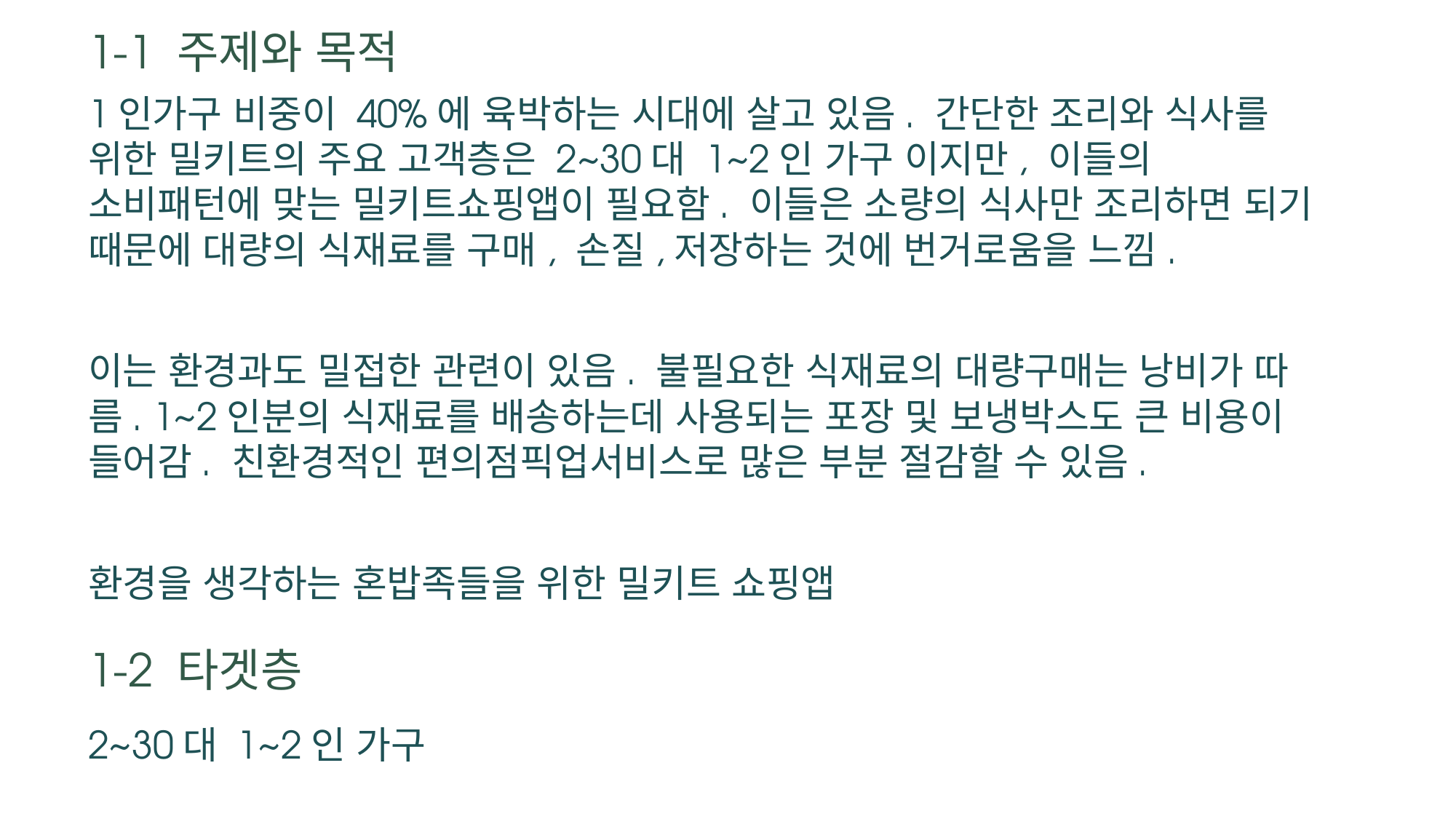

# 1-1 주제와 목적
1인가구 비중이 40%에 육박하는 시대에 살고 있음. 간단한 조리와 식사를 위한 밀키트의 주요 고객층은 2~30대 1~2인 가구 이지만, 이들의 소비패턴에 맞는 밀키트쇼핑앱이 필요함. 이들은 소량의 식사만 조리하면 되기 때문에 대량의 식재료를 구매, 손질,저장하는 것에 번거로움을 느낌.

이는 환경과도 밀접한 관련이 있음. 불필요한 식재료의 대량구매는 낭비가 따름. 1~2인분의 식재료를 배송하는데 사용되는 포장 및 보냉박스도 큰 비용이 들어감. 친환경적인 편의점픽업서비스로 많은 부분 절감할 수 있음.

환경을 생각하는 혼밥족들을 위한 밀키트 쇼핑앱
1-2 타겟층
2~30대 1~2인 가구